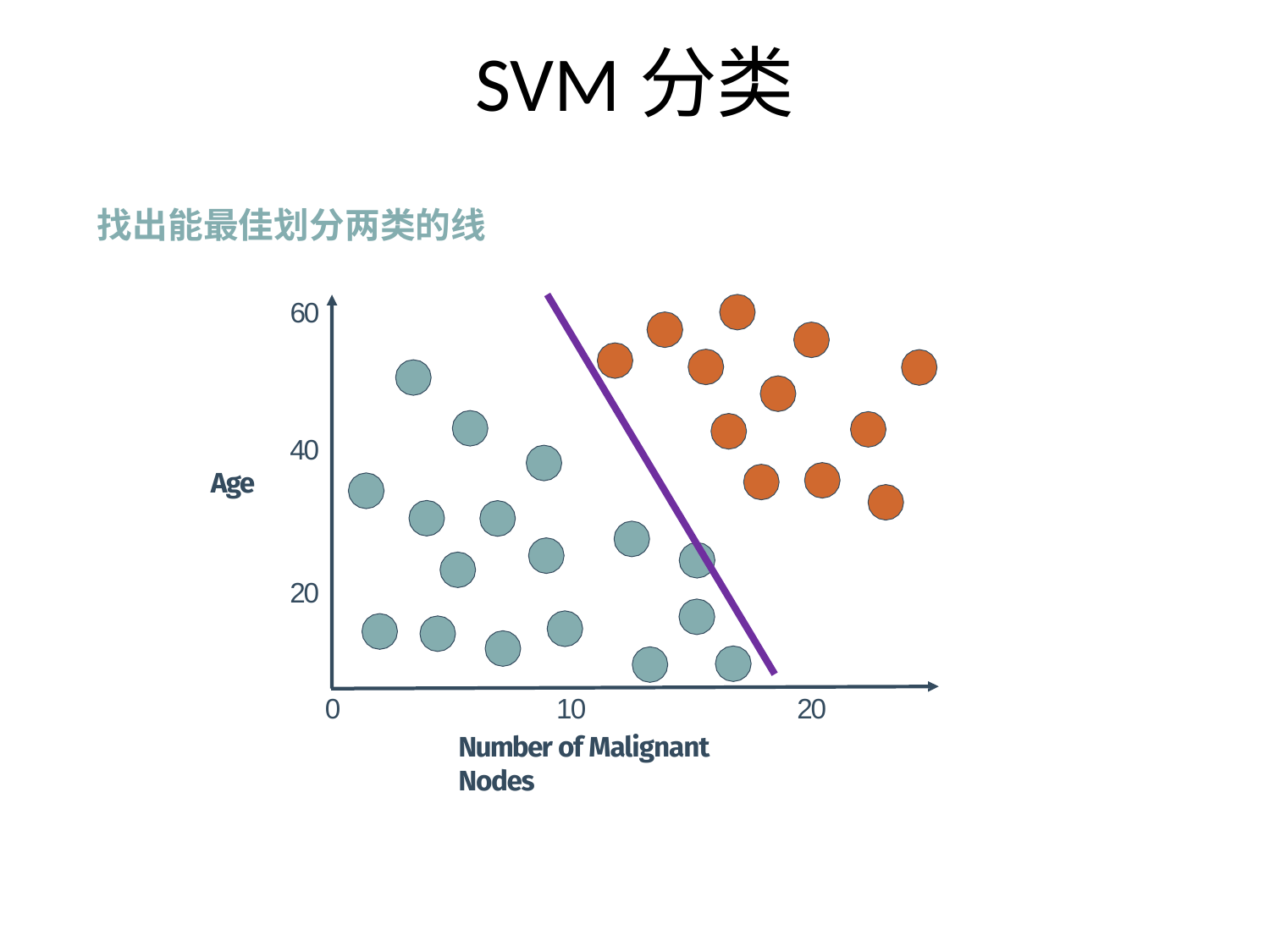

# SVM分类
找出能最佳划分两类的线
60

40
Age

20

10
Number of Malignant Nodes
0
20